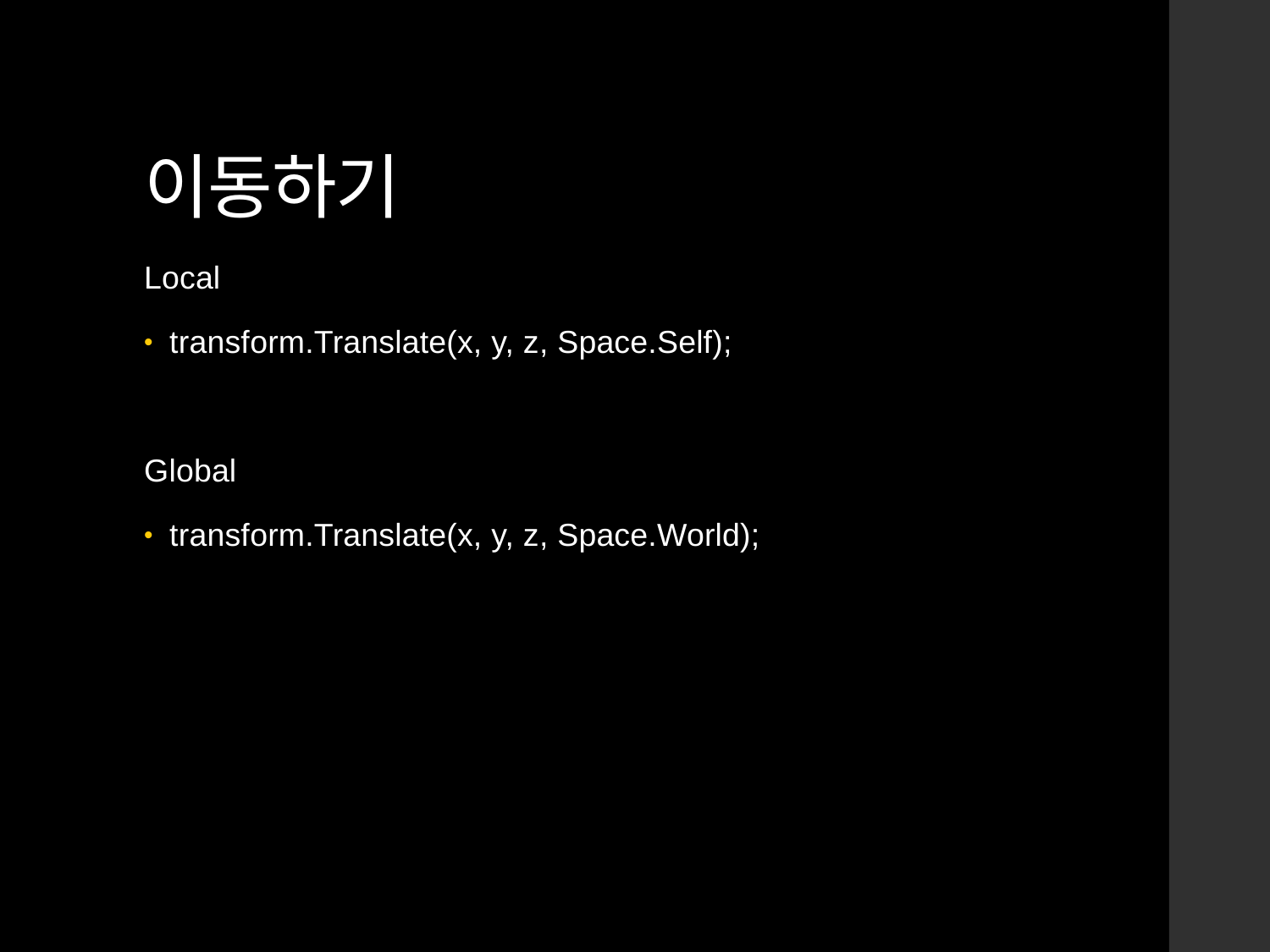

# 이동하기
Local
transform.Translate(x, y, z, Space.Self);

Global
transform.Translate(x, y, z, Space.World);